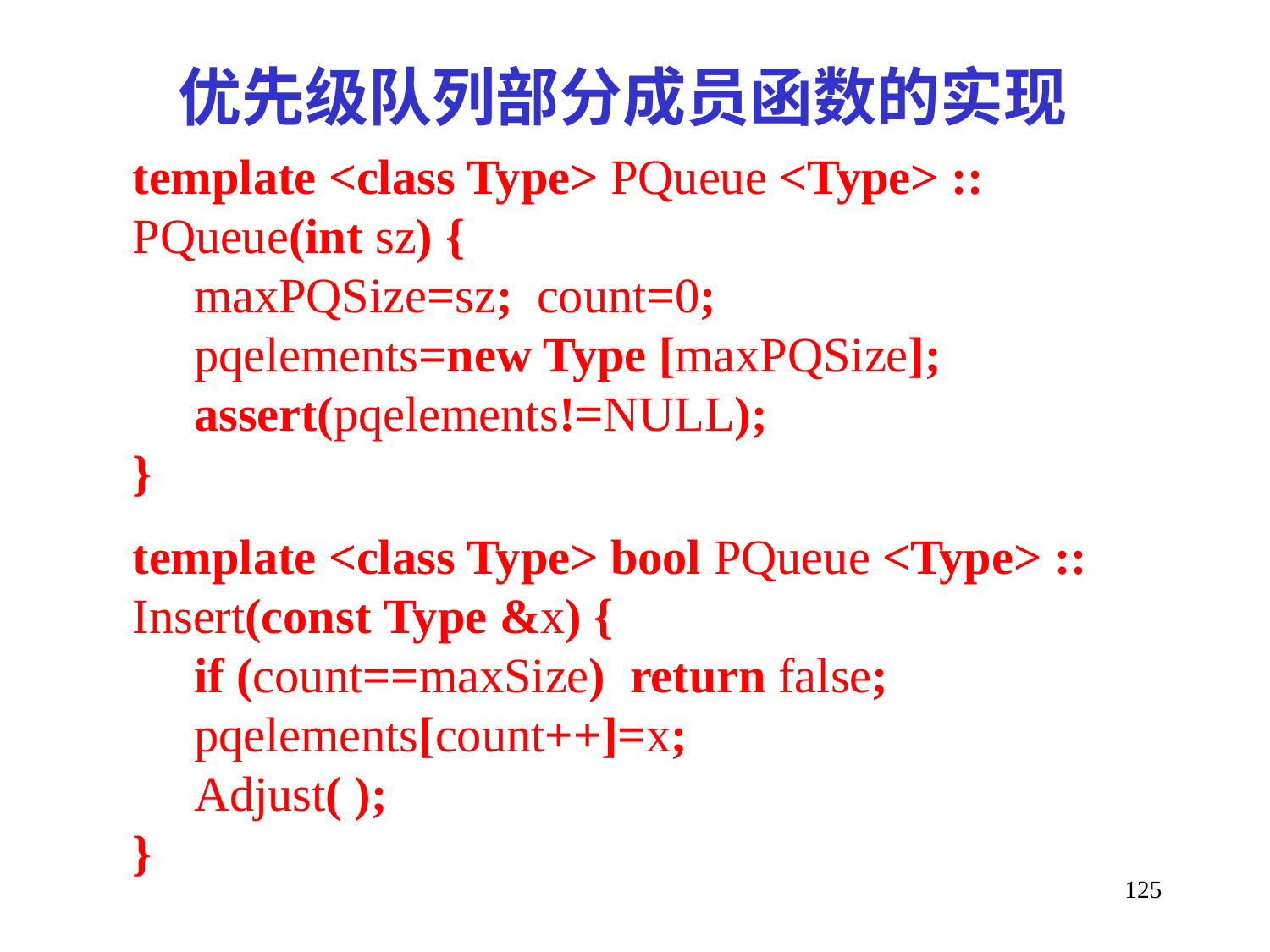

# 优先级队列部分成员函数的实现
template <class Type> PQueue <Type> ::
PQueue(int sz) {
     maxPQSize=sz;  count=0;
     pqelements=new Type [maxPQSize];
     assert(pqelements!=NULL);
}
template <class Type> bool PQueue <Type> ::
Insert(const Type &x) {
     if (count==maxSize)  return false;
     pqelements[count++]=x;
     Adjust( );
}
125